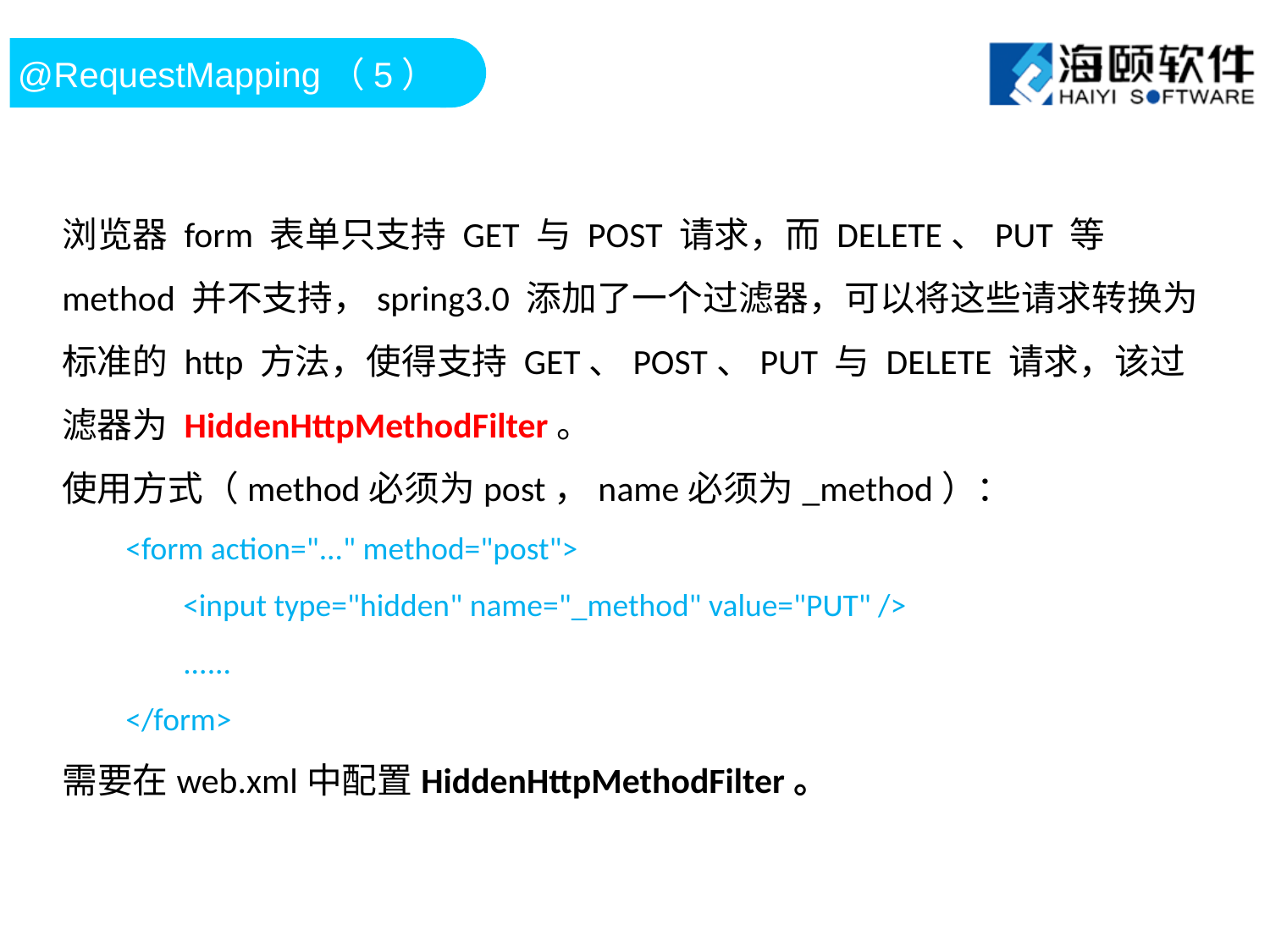

@RequestMapping（5）
浏览器 form 表单只支持 GET 与 POST 请求，而 DELETE、PUT 等 method 并不支持，spring3.0 添加了一个过滤器，可以将这些请求转换为标准的 http 方法，使得支持 GET、POST、PUT 与 DELETE 请求，该过滤器为 HiddenHttpMethodFilter。
使用方式（method必须为post，name必须为_method）：
<form action="..." method="post">
        <input type="hidden" name="_method" value="PUT" />
        ......
</form>
需要在web.xml中配置HiddenHttpMethodFilter。